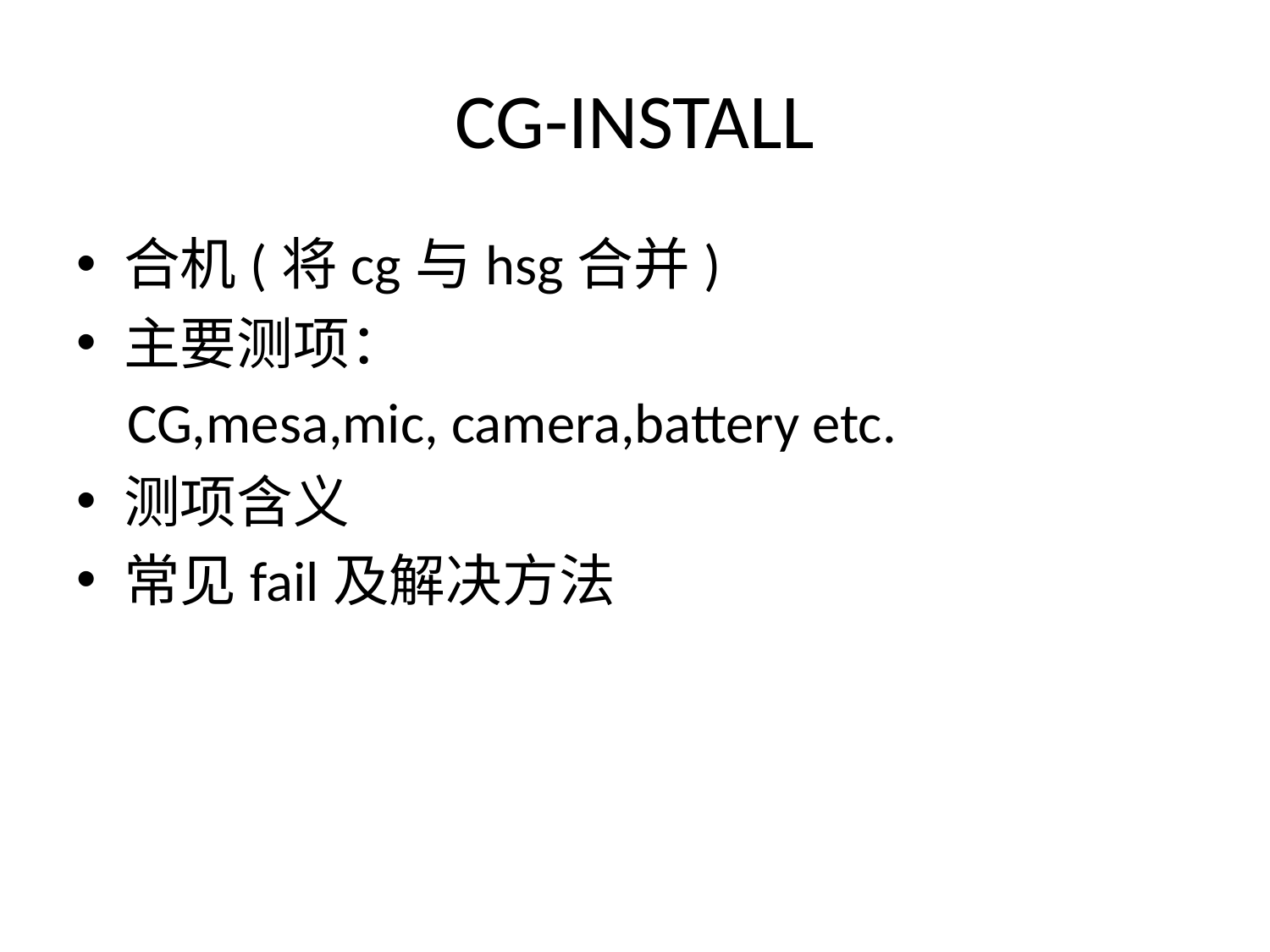

# CG-INSTALL
合机(将cg与hsg合并)
主要测项：
    CG,mesa,mic, camera,battery etc.
测项含义
常见fail及解决方法